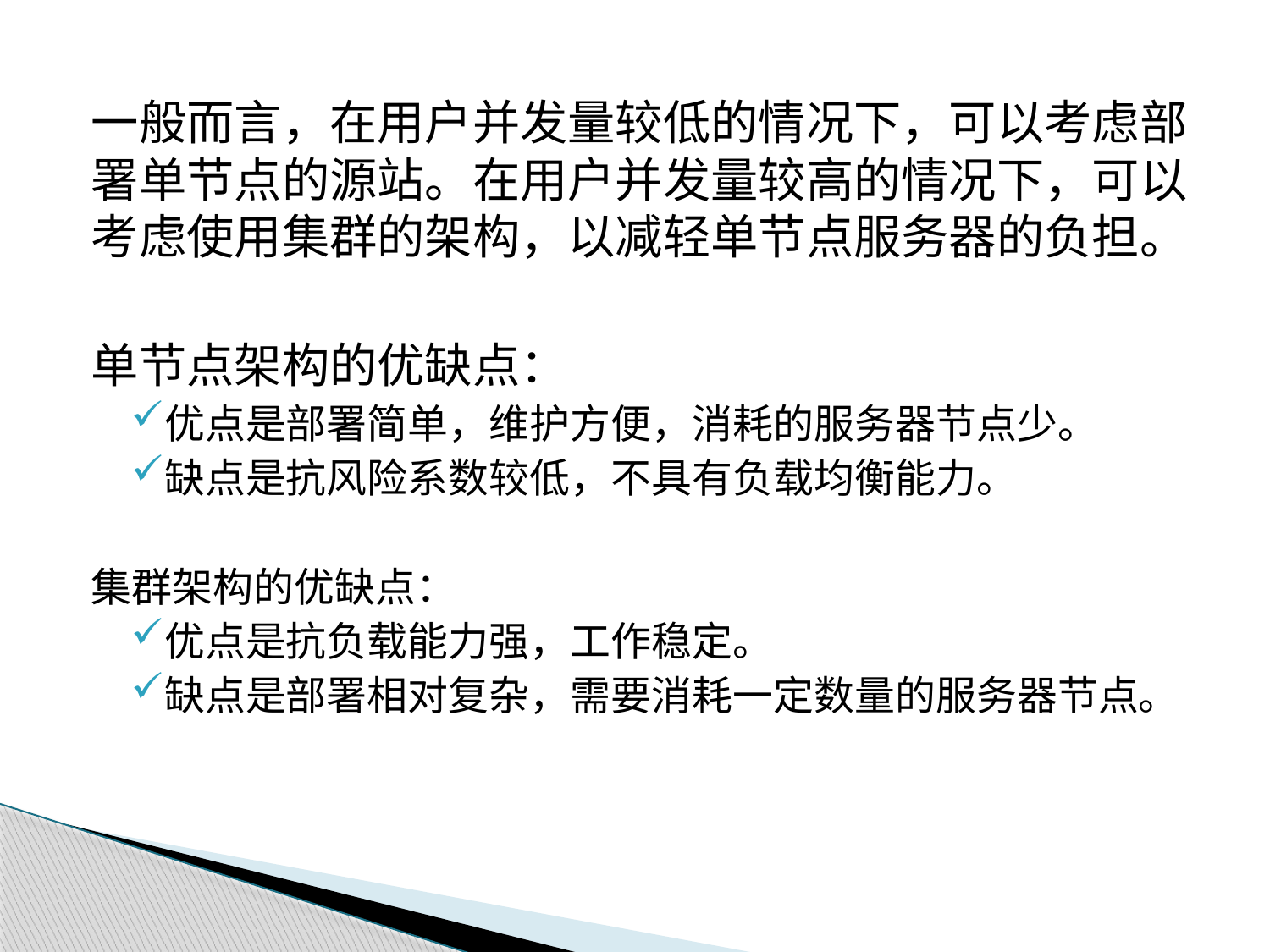

一般而言，在用户并发量较低的情况下，可以考虑部署单节点的源站。在用户并发量较高的情况下，可以考虑使用集群的架构，以减轻单节点服务器的负担。

单节点架构的优缺点：
优点是部署简单，维护方便，消耗的服务器节点少。
缺点是抗风险系数较低，不具有负载均衡能力。

集群架构的优缺点：
优点是抗负载能力强，工作稳定。
缺点是部署相对复杂，需要消耗一定数量的服务器节点。